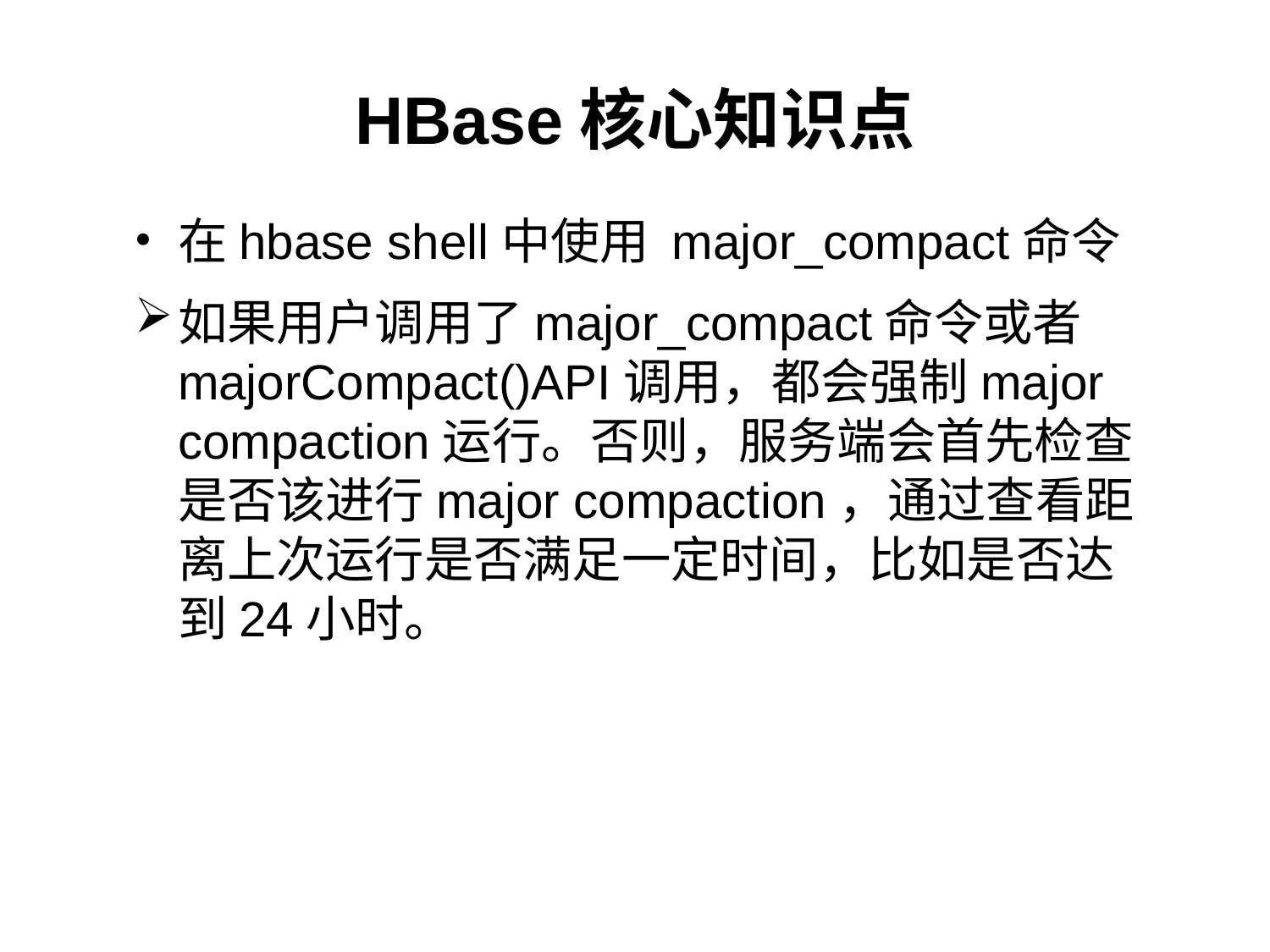

HBase核心知识点
在hbase shell中使用 major_compact命令
如果用户调用了major_compact命令或者majorCompact()API调用，都会强制major compaction运行。否则，服务端会首先检查是否该进行major compaction，通过查看距离上次运行是否满足一定时间，比如是否达到24小时。